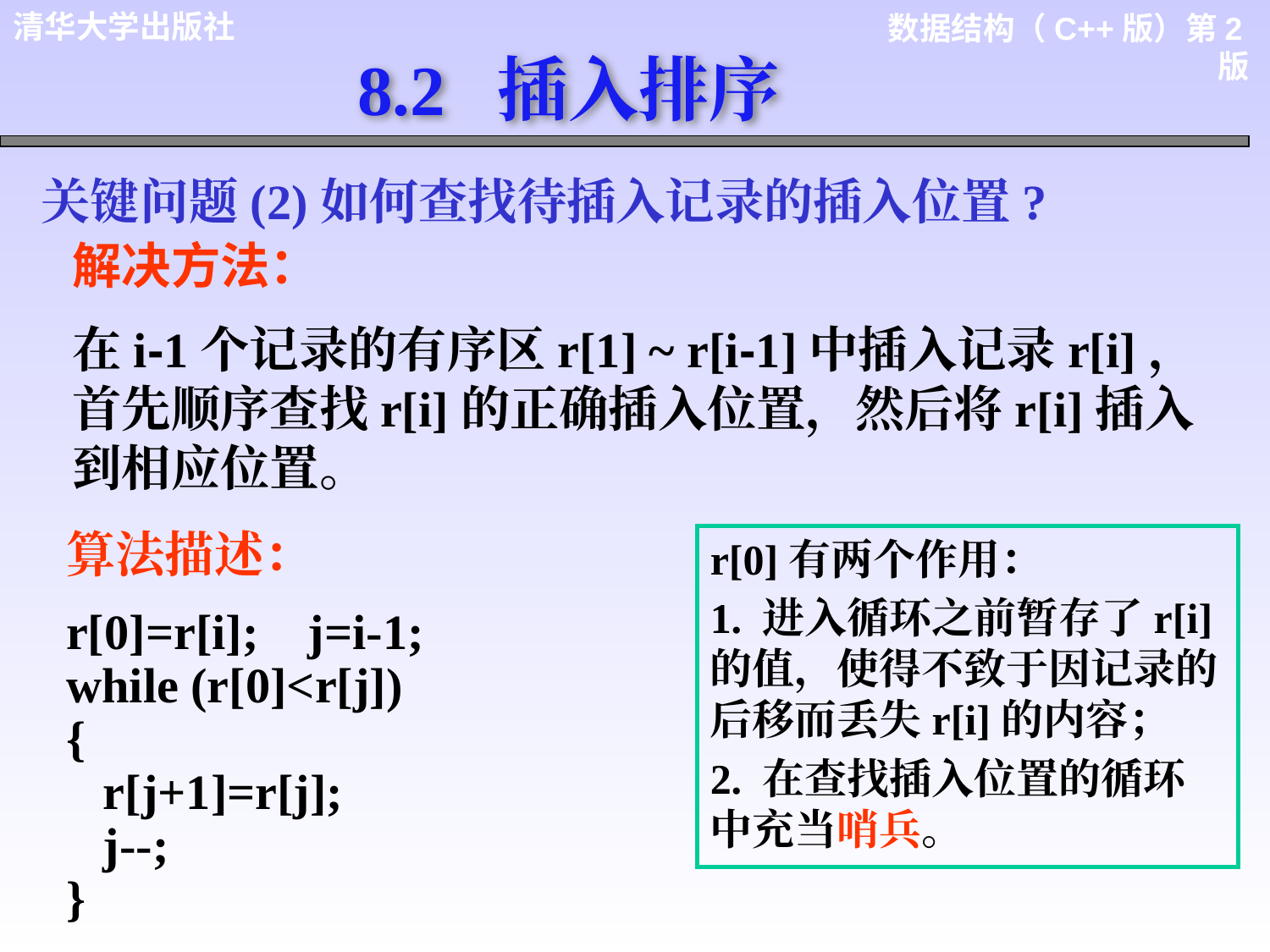

8.2  插入排序
关键问题(2)如何查找待插入记录的插入位置?
解决方法：
在i-1个记录的有序区r[1] ~ r[i-1]中插入记录r[i]，首先顺序查找r[i]的正确插入位置，然后将r[i]插入到相应位置。
算法描述：
r[0]=r[i];    j=i-1;
while (r[0]<r[j])
{
   r[j+1]=r[j];
   j--;
}
r[0]有两个作用：
1. 进入循环之前暂存了r[i]的值，使得不致于因记录的后移而丢失r[i]的内容；
2. 在查找插入位置的循环中充当哨兵。